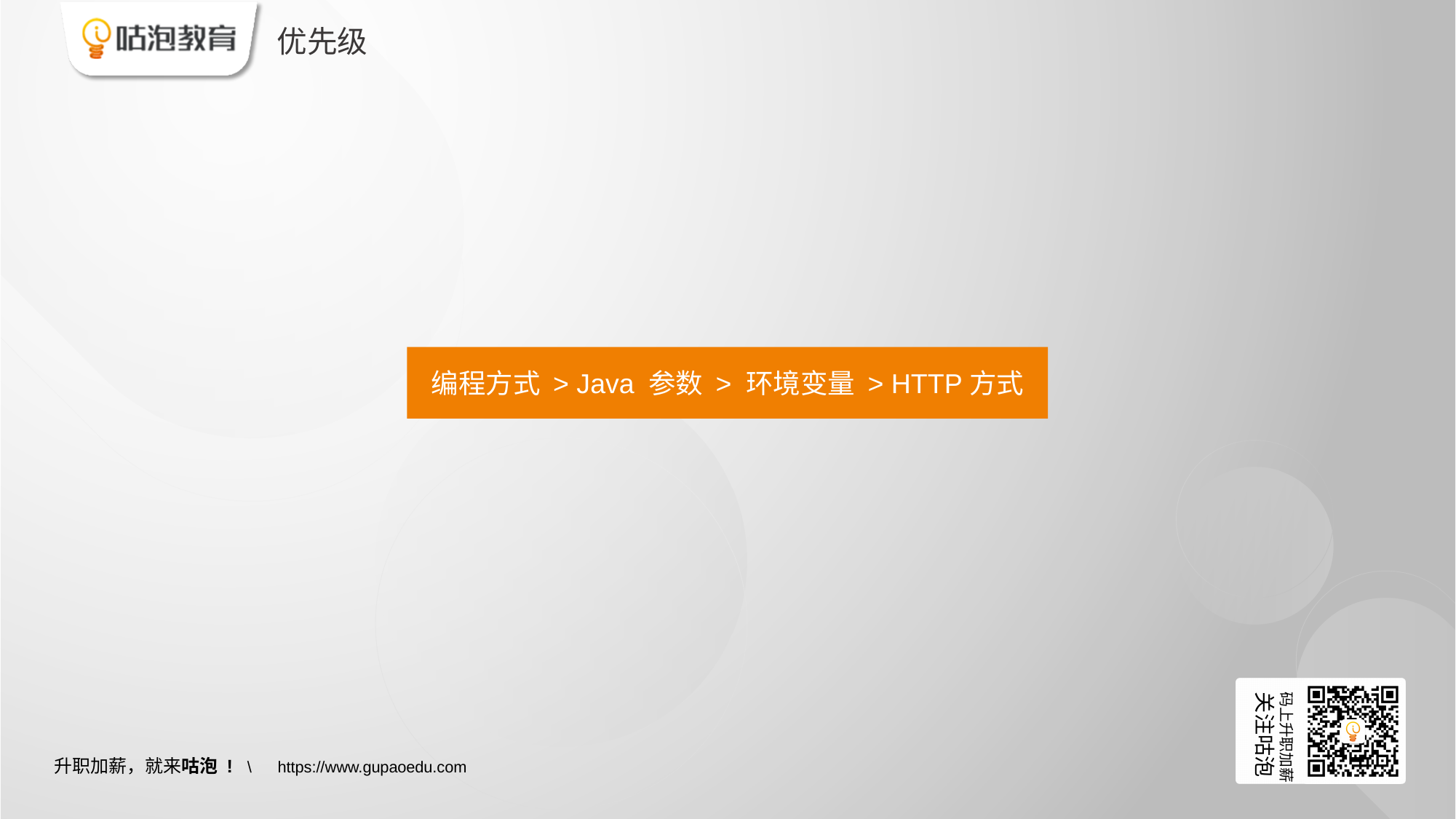

# 优先级
编程方式 > Java 参数 > 环境变量 > HTTP方式